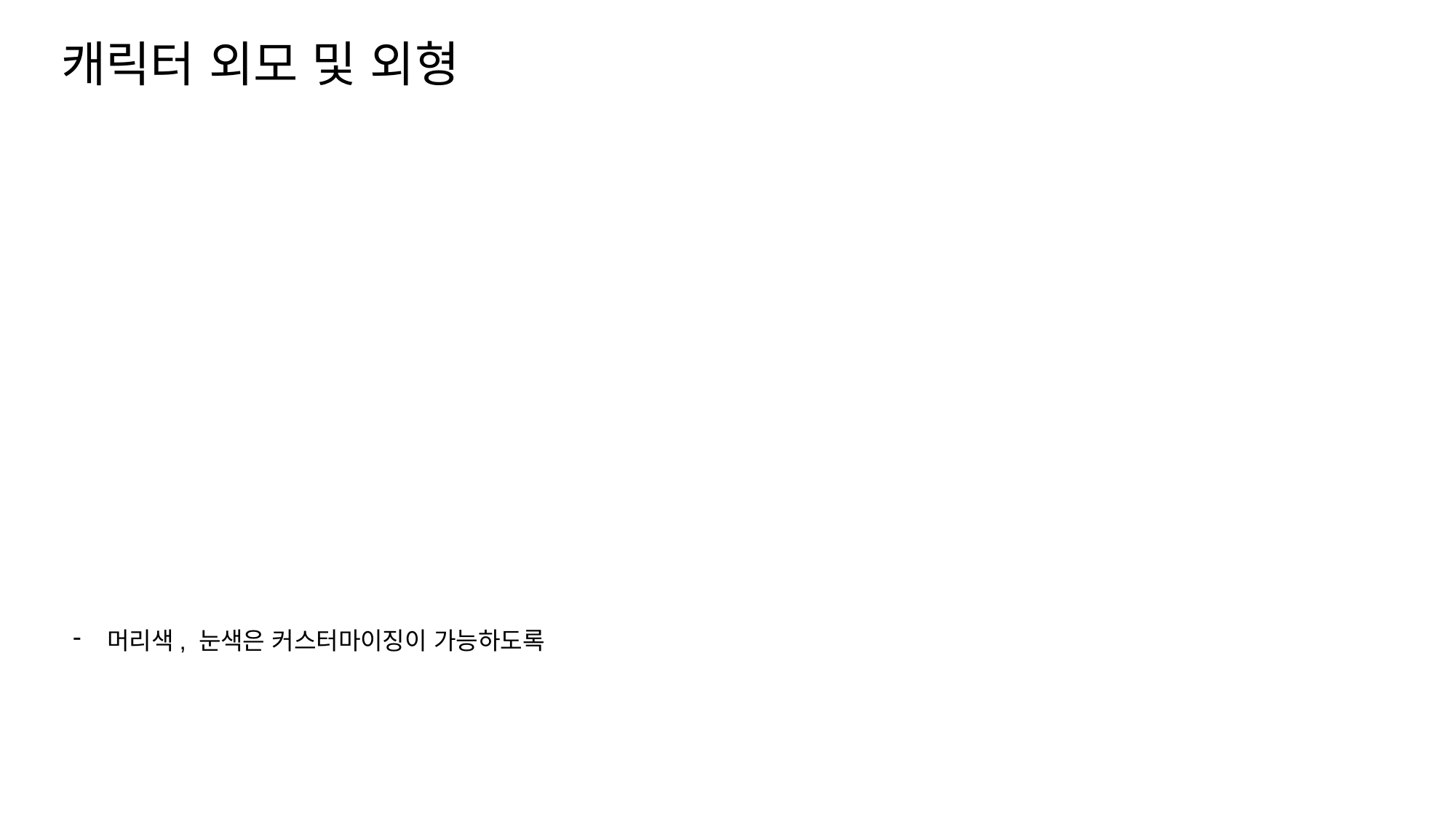

캐릭터 외모 및 외형
머리색, 눈색은 커스터마이징이 가능하도록